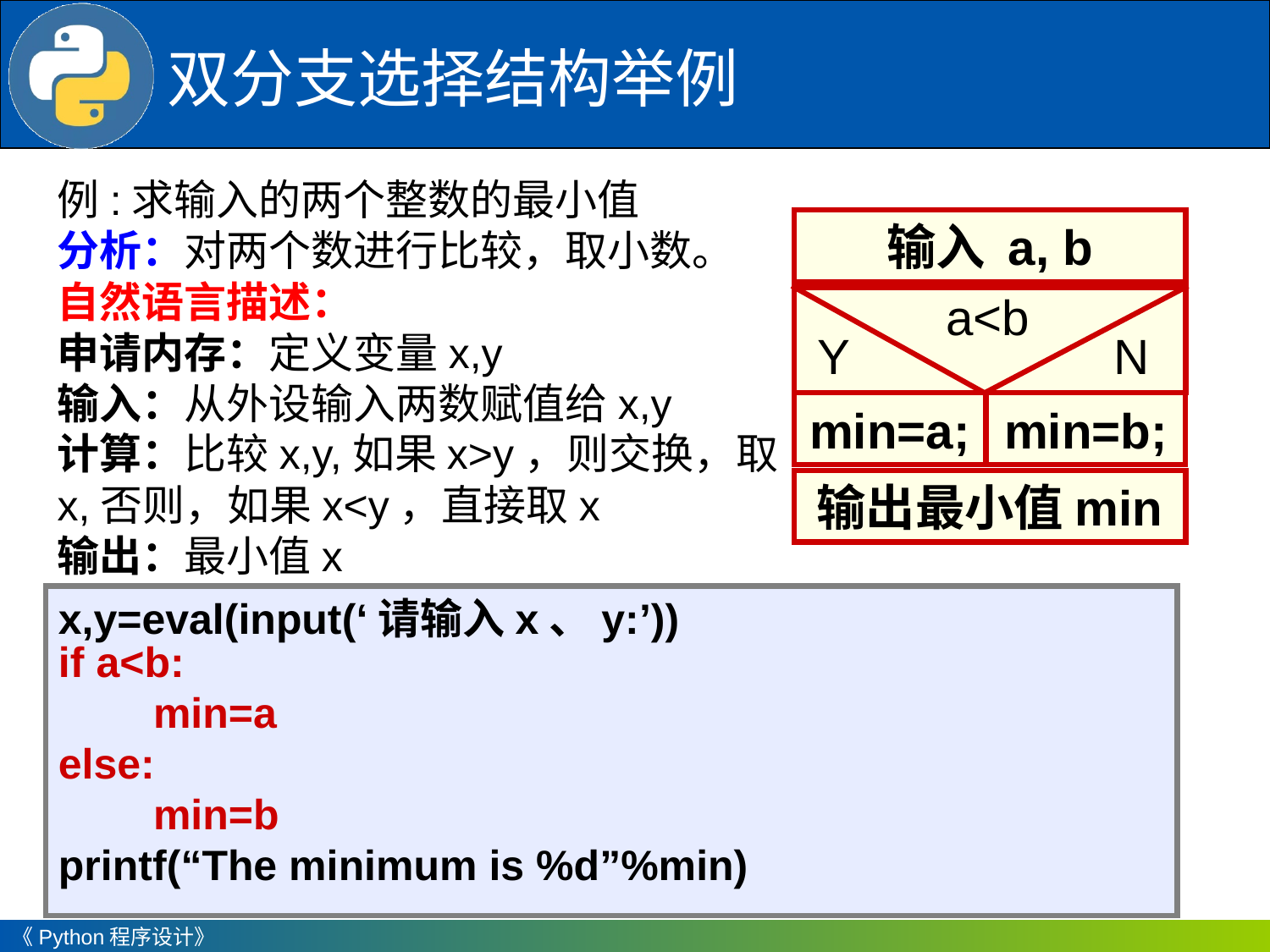

双分支选择结构举例
例:求输入的两个整数的最小值
分析：对两个数进行比较，取小数。
自然语言描述：
申请内存：定义变量x,y
输入：从外设输入两数赋值给x,y
计算：比较x,y,如果x>y，则交换，取x,否则，如果x<y，直接取x
输出：最小值x
输入 a, b
a<b

Y
N
min=a;
min=b;
输出最小值min
x,y=eval(input(‘请输入x、y:’))
if a<b:
        min=a
else:
        min=b
printf(“The minimum is %d”%min)